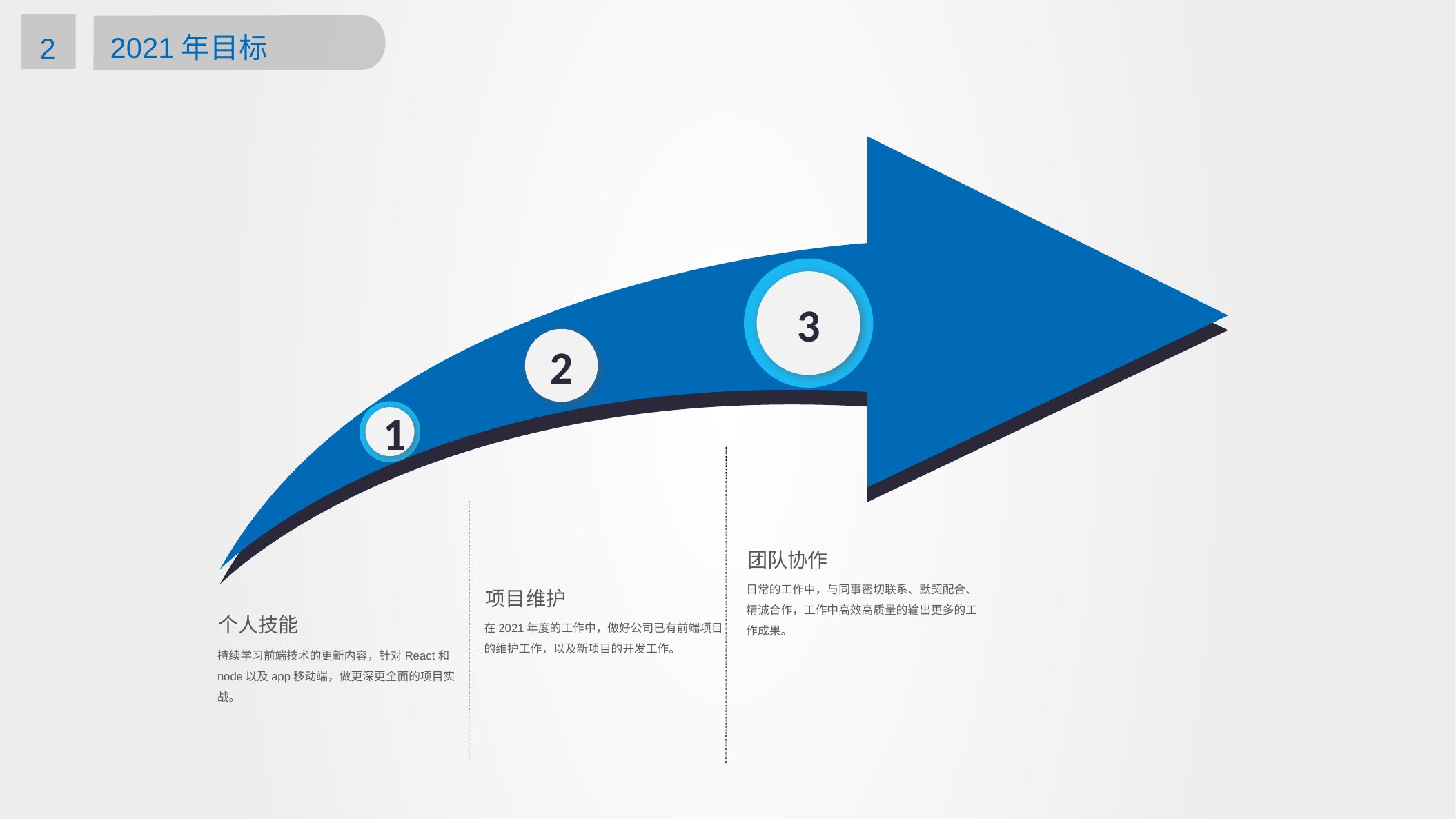

2021年目标
 2

3

2

1
团队协作
日常的工作中，与同事密切联系、默契配合、精诚合作，工作中高效高质量的输出更多的工作成果。
项目维护
个人技能
在2021年度的工作中，做好公司已有前端项目的维护工作，以及新项目的开发工作。
持续学习前端技术的更新内容，针对React和node以及app移动端，做更深更全面的项目实战。